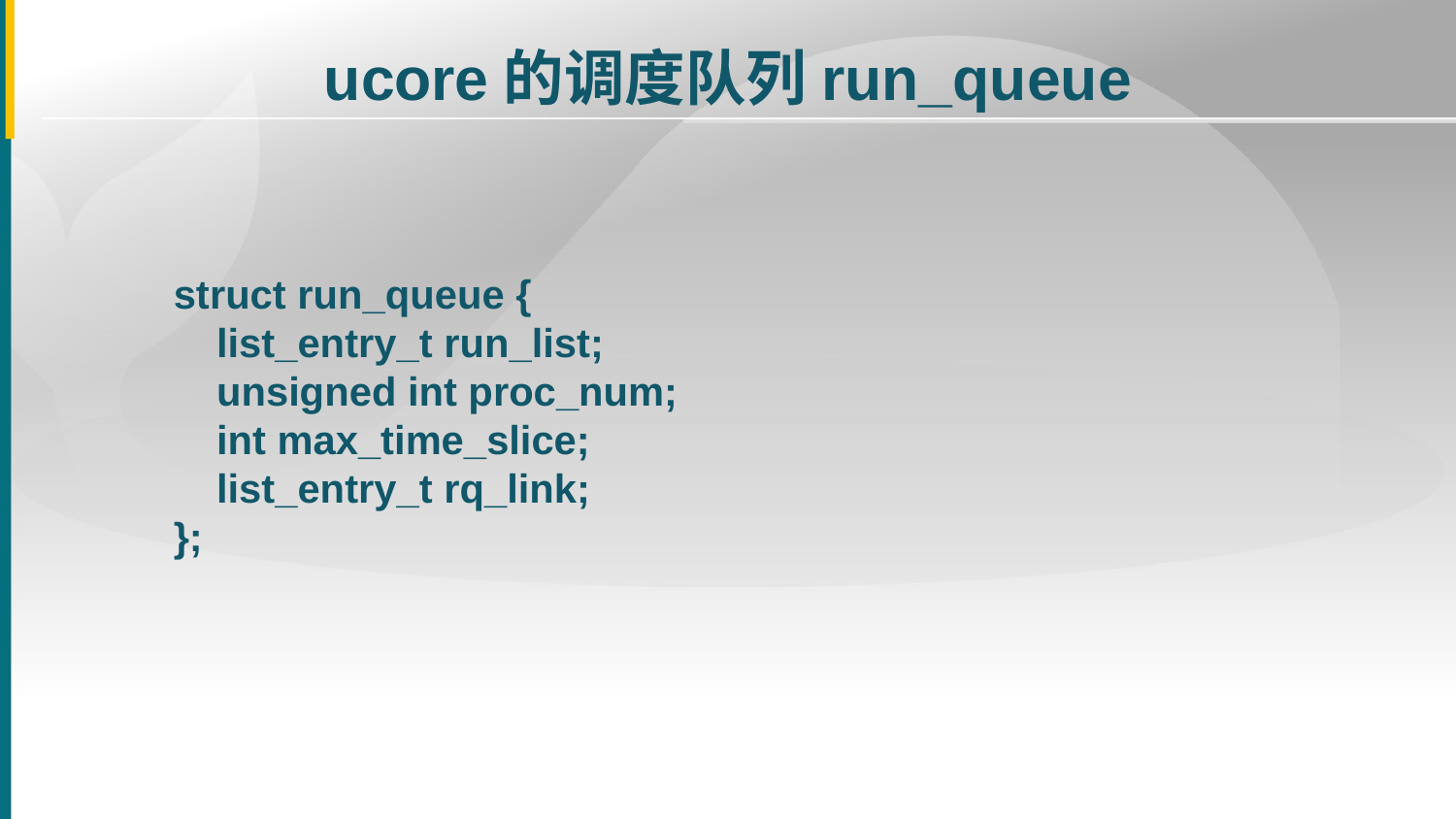

ucore的调度队列run_queue
struct run_queue {
	list_entry_t run_list;
	unsigned int proc_num;
	int max_time_slice;
	list_entry_t rq_link;
};